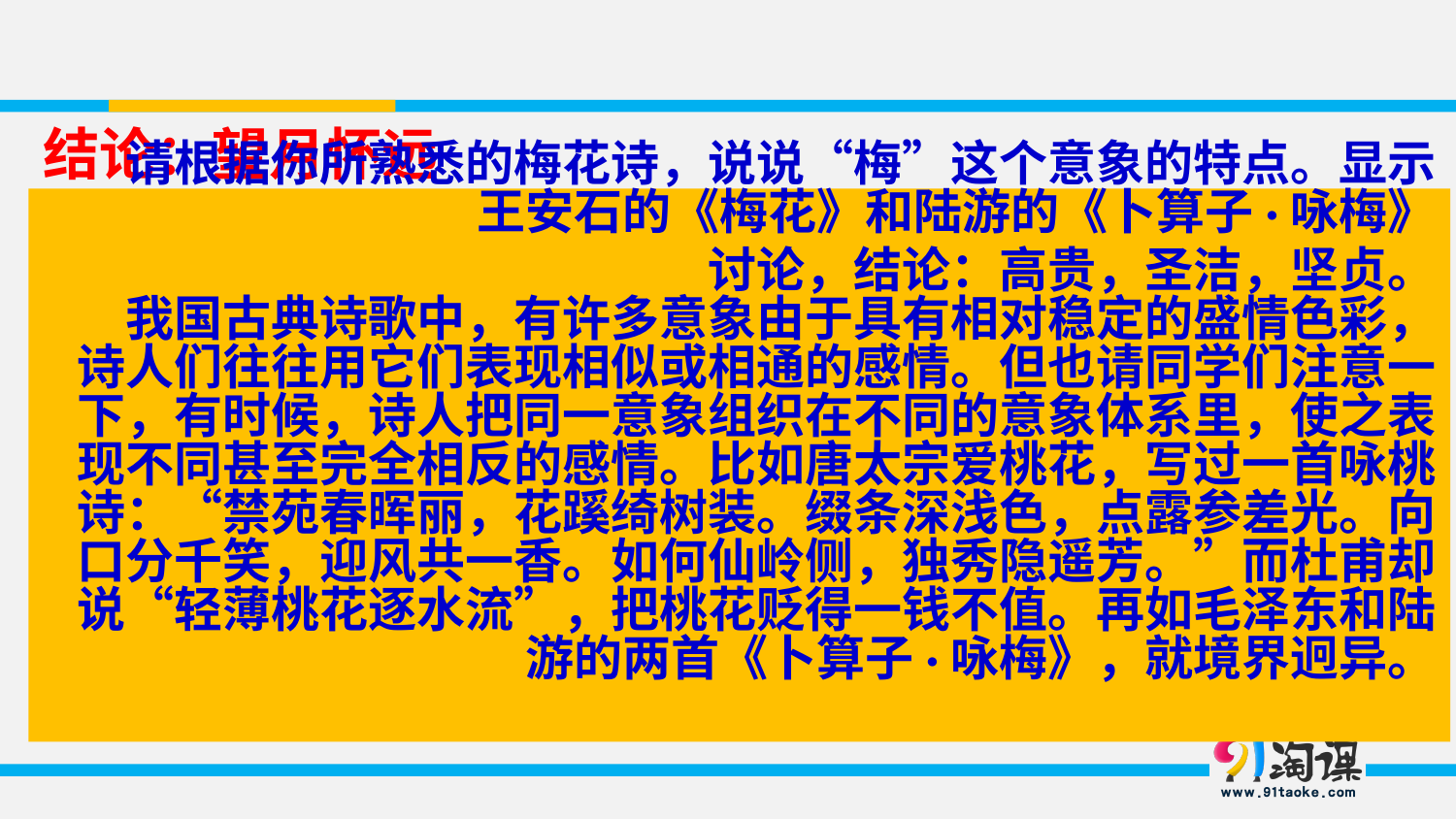

结论：望月怀远
    请根据你所熟悉的梅花诗，说说“梅”这个意象的特点。显示王安石的《梅花》和陆游的《卜算子·咏梅》
    讨论，结论：高贵，圣洁，坚贞。
　  我国古典诗歌中，有许多意象由于具有相对稳定的盛情色彩，诗人们往往用它们表现相似或相通的感情。但也请同学们注意一下，有时候，诗人把同一意象组织在不同的意象体系里，使之表现不同甚至完全相反的感情。比如唐太宗爱桃花，写过一首咏桃诗：“禁苑春晖丽，花蹊绮树装。缀条深浅色，点露参差光。向口分千笑，迎风共一香。如何仙岭侧，独秀隐遥芳。”而杜甫却说“轻薄桃花逐水流”，把桃花贬得一钱不值。再如毛泽东和陆游的两首《卜算子·咏梅》，就境界迥异。